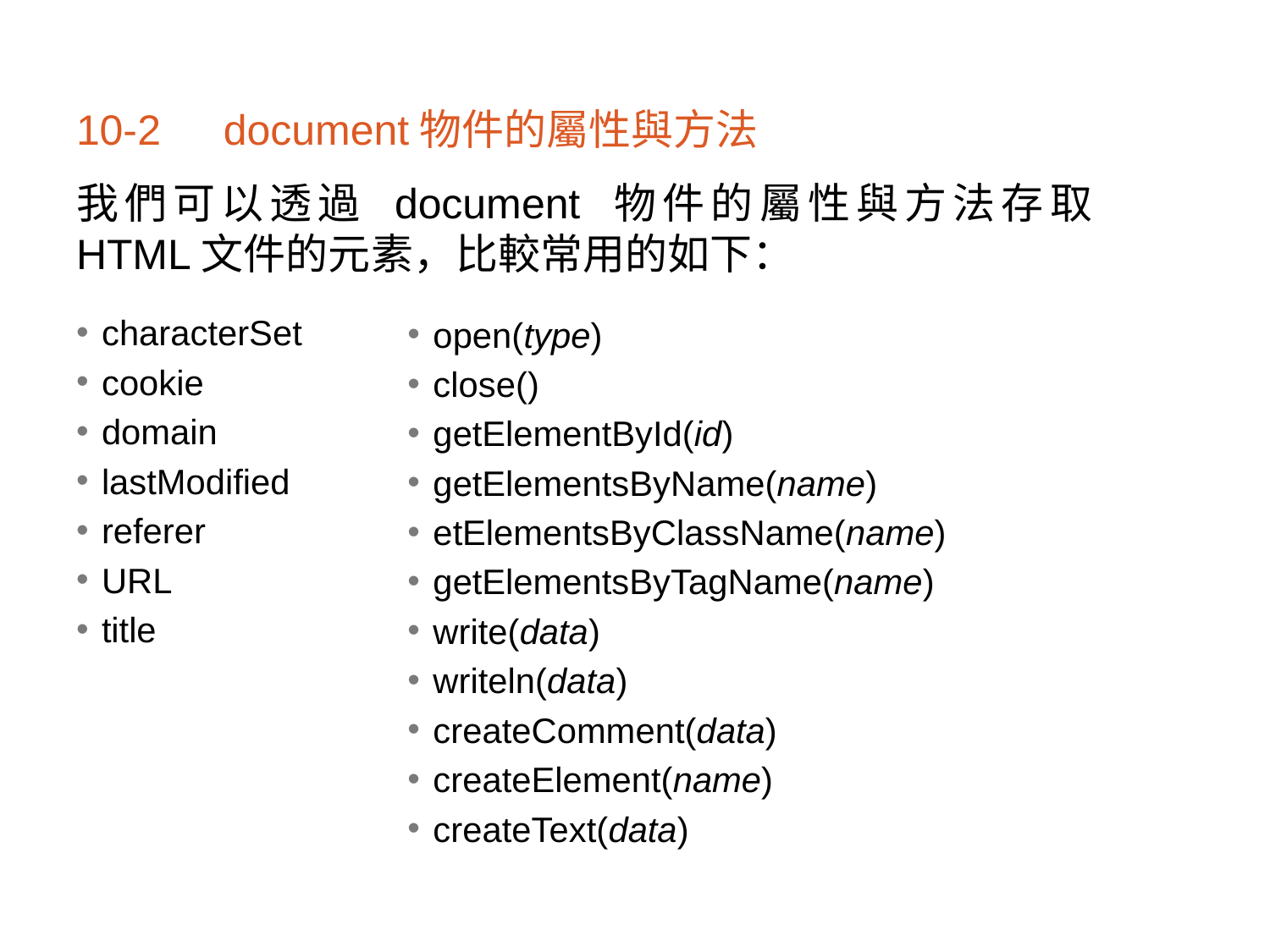

31
10-2　document物件的屬性與方法
我們可以透過 document 物件的屬性與方法存取 HTML文件的元素，比較常用的如下：

characterSet
cookie
domain
lastModified
referer
URL
title
open(type)
close()
getElementById(id)
getElementsByName(name)
etElementsByClassName(name)
getElementsByTagName(name)
write(data)
writeln(data)
createComment(data)
createElement(name)
createText(data)